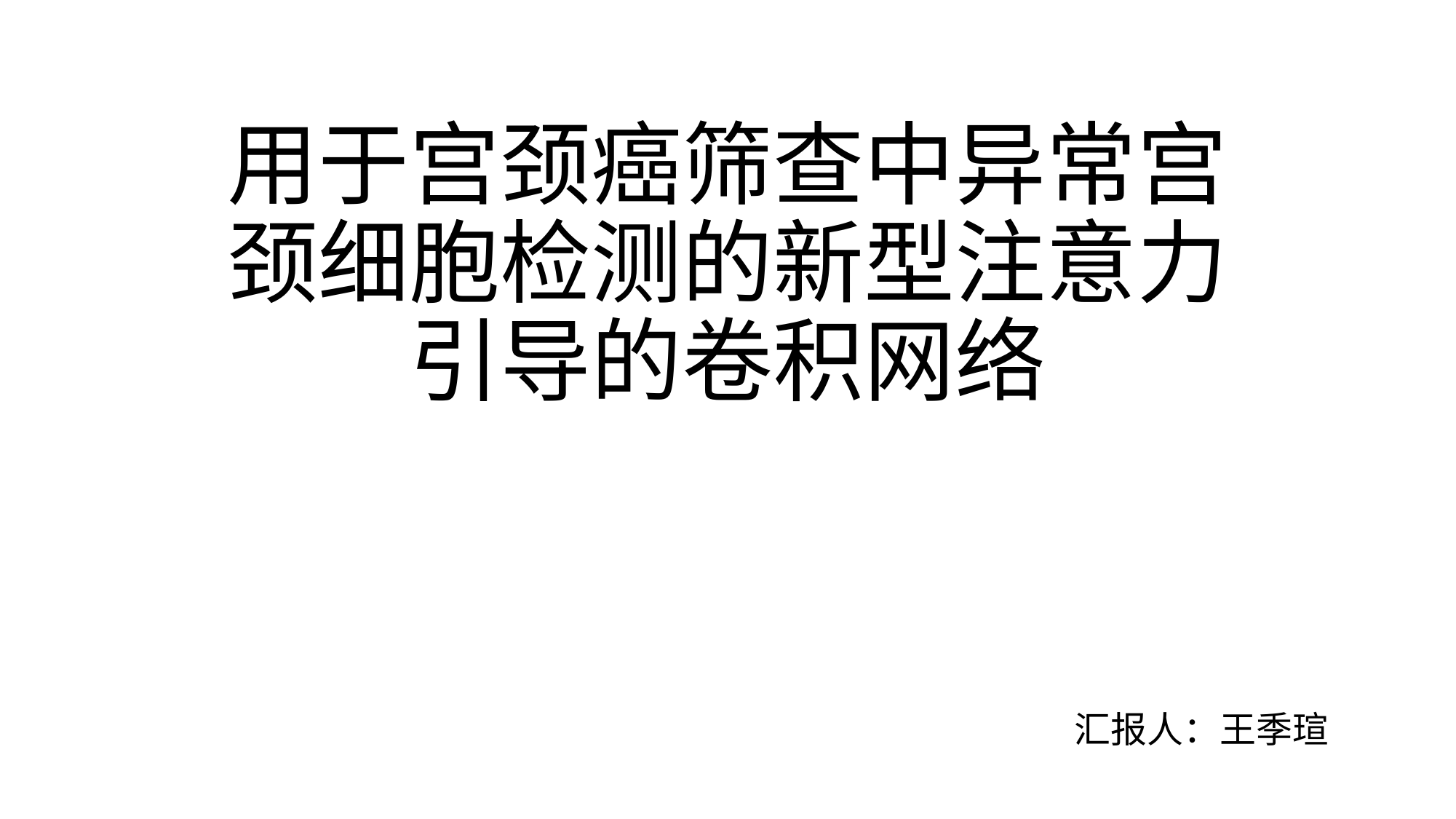

# 用于宫颈癌筛查中异常宫颈细胞检测的新型注意力引导的卷积网络
汇报人：王季瑄